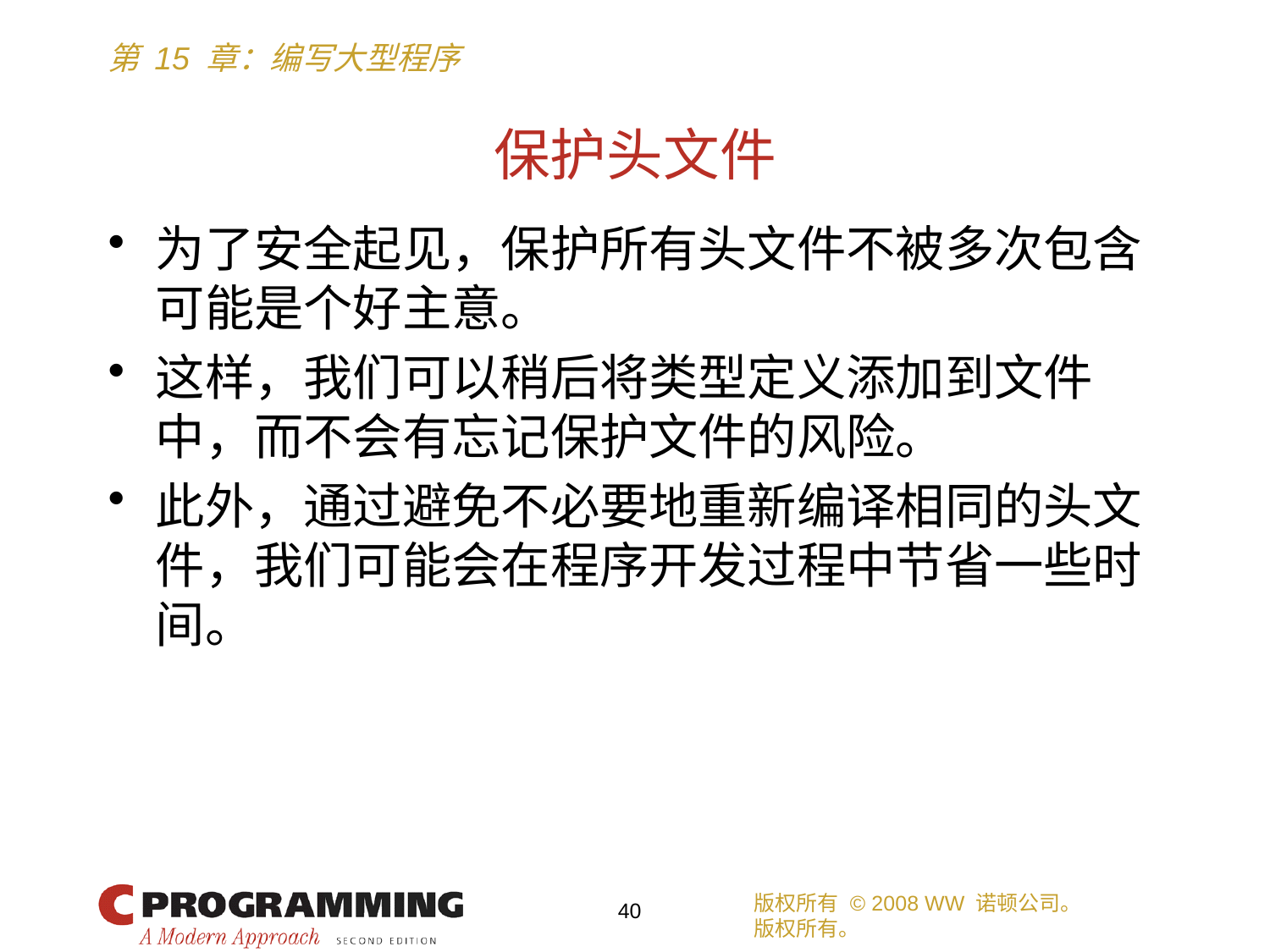

# 保护头文件
为了安全起见，保护所有头文件不被多次包含可能是个好主意。
这样，我们可以稍后将类型定义添加到文件中，而不会有忘记保护文件的风险。
此外，通过避免不必要地重新编译相同的头文件，我们可能会在程序开发过程中节省一些时间。
版权所有 © 2008 WW 诺顿公司。
版权所有。
40